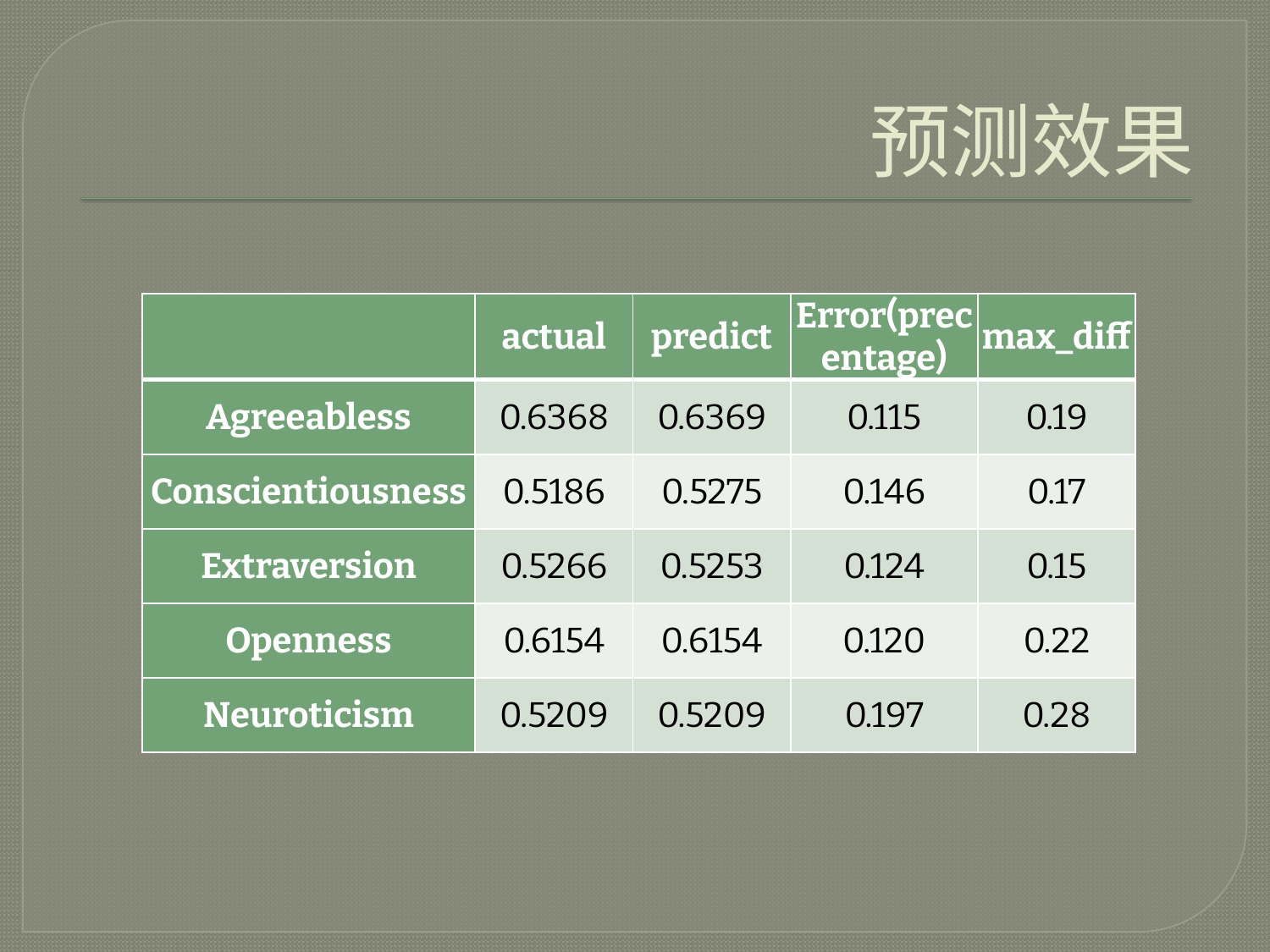

# 预测效果
|  | actual | predict | Error(precentage) | max\_diff |
| --- | --- | --- | --- | --- |
| Agreeabless | 0.6368 | 0.6369 | 0.115 | 0.19 |
| Conscientiousness | 0.5186 | 0.5275 | 0.146 | 0.17 |
| Extraversion | 0.5266 | 0.5253 | 0.124 | 0.15 |
| Openness | 0.6154 | 0.6154 | 0.120 | 0.22 |
| Neuroticism | 0.5209 | 0.5209 | 0.197 | 0.28 |